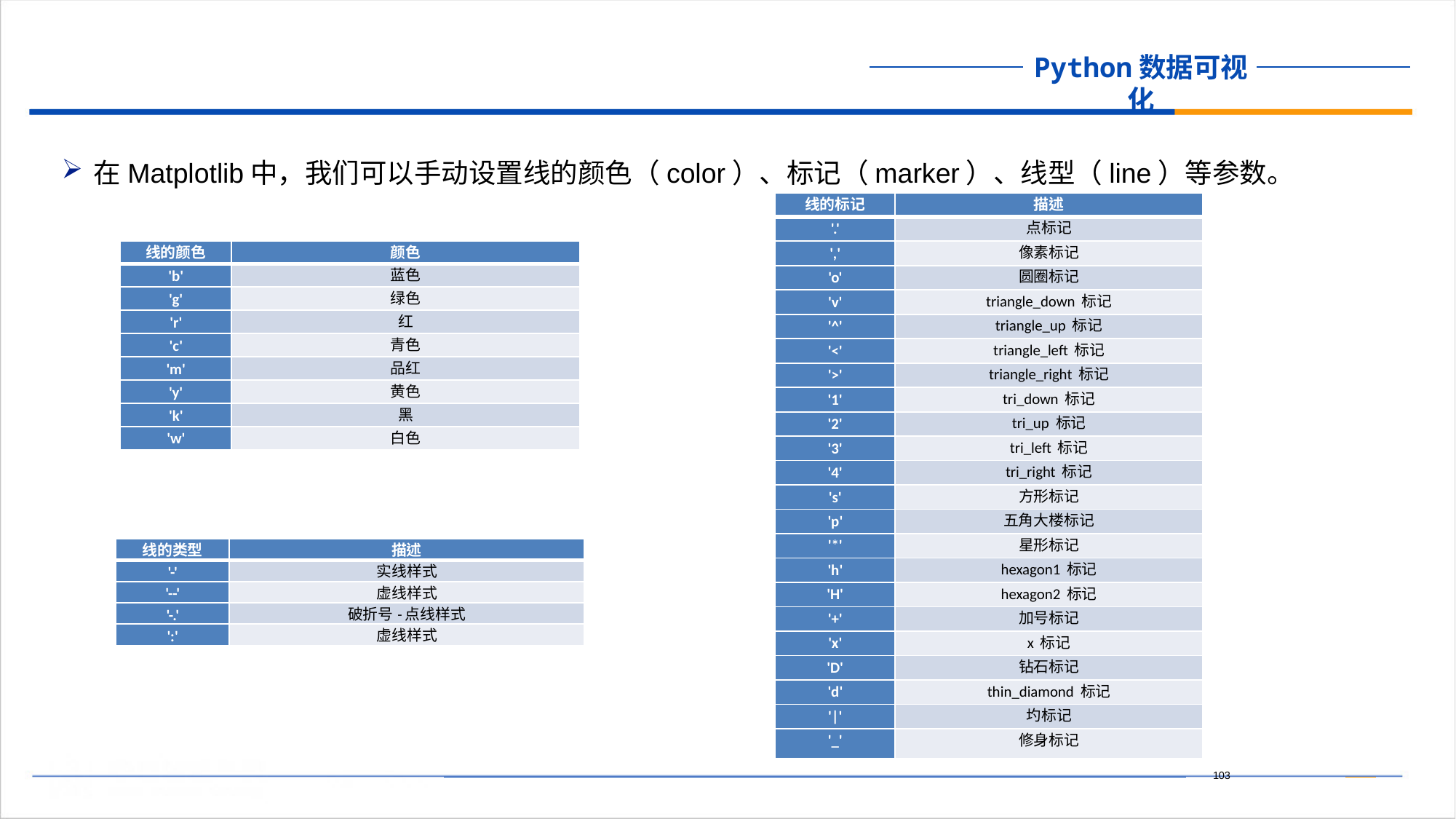

在Matplotlib中，我们可以手动设置线的颜色（color）、标记（marker）、线型（line）等参数。
| 线的标记 | 描述 |
| --- | --- |
| '.' | 点标记 |
| ',' | 像素标记 |
| 'o' | 圆圈标记 |
| 'v' | triangle\_down 标记 |
| '^' | triangle\_up 标记 |
| '<' | triangle\_left 标记 |
| '>' | triangle\_right 标记 |
| '1' | tri\_down 标记 |
| '2' | tri\_up 标记 |
| '3' | tri\_left 标记 |
| '4' | tri\_right 标记 |
| 's' | 方形标记 |
| 'p' | 五角大楼标记 |
| '\*' | 星形标记 |
| 'h' | hexagon1 标记 |
| 'H' | hexagon2 标记 |
| '+' | 加号标记 |
| 'x' | x 标记 |
| 'D' | 钻石标记 |
| 'd' | thin\_diamond 标记 |
| '|' | 圴标记 |
| '\_' | 修身标记 |
| 线的颜色 | 颜色 |
| --- | --- |
| 'b' | 蓝色 |
| 'g' | 绿色 |
| 'r' | 红 |
| 'c' | 青色 |
| 'm' | 品红 |
| 'y' | 黄色 |
| 'k' | 黑 |
| 'w' | 白色 |
| 线的类型 | 描述 |
| --- | --- |
| '-' | 实线样式 |
| '--' | 虚线样式 |
| '-.' | 破折号-点线样式 |
| ':' | 虚线样式 |